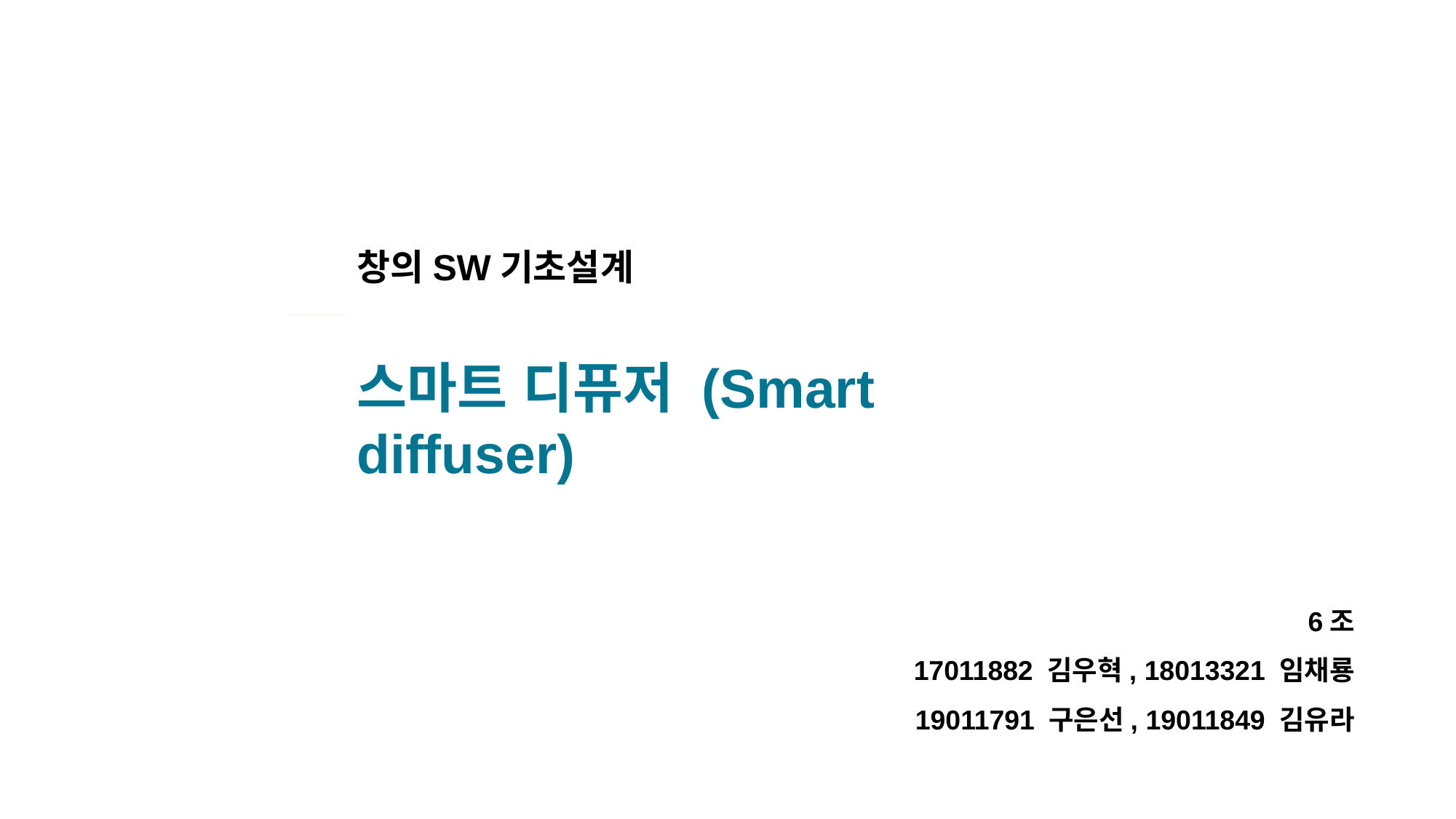

창의SW기초설계

스마트 디퓨저 (Smart diffuser)

6조
  17011882 김우혁, 18013321 임채룡
19011791 구은선, 19011849 김유라